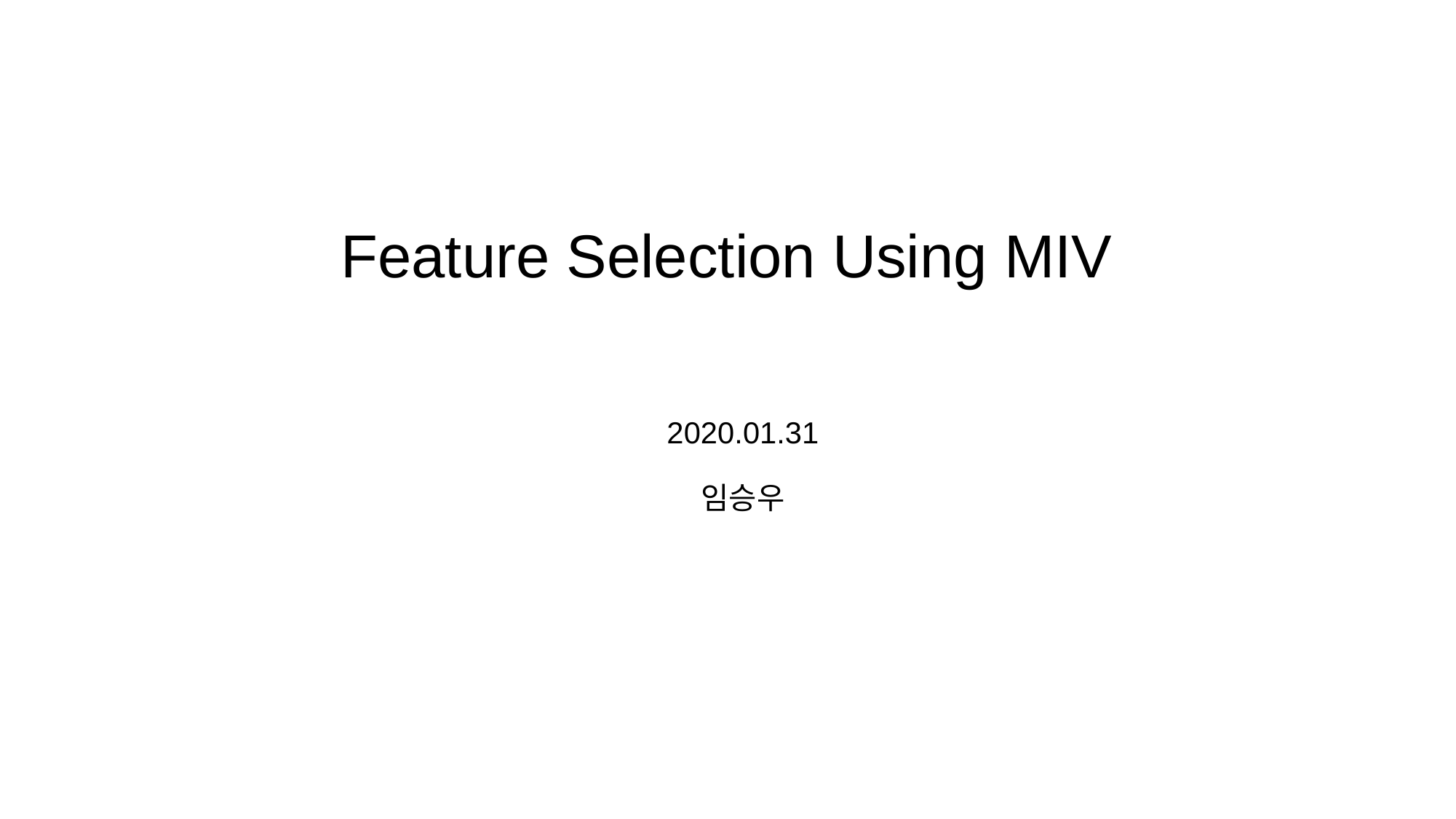

# Feature Selection Using MIV
2020.01.31

임승우